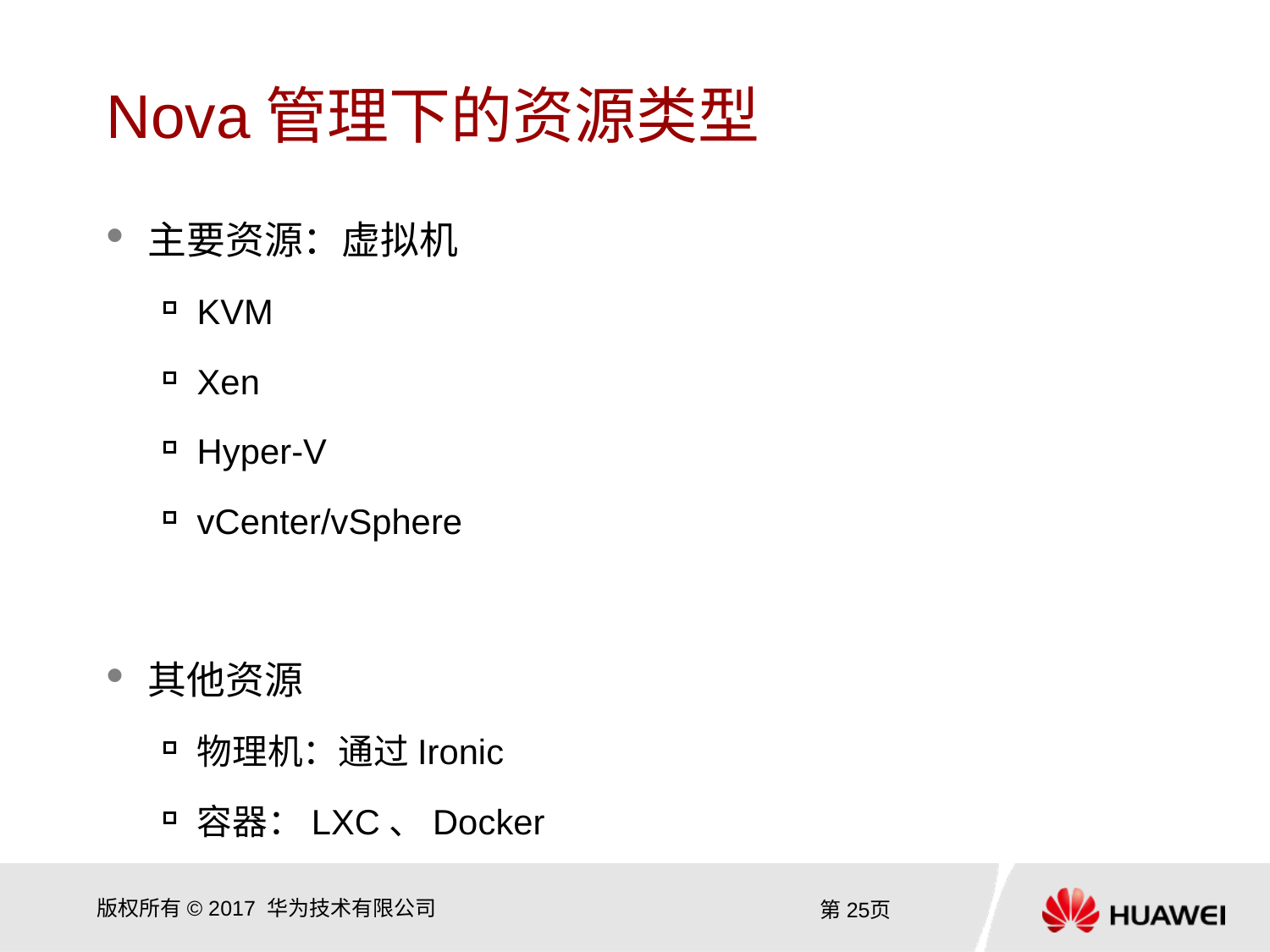

# Nova管理下的资源类型
主要资源：虚拟机
KVM
Xen
Hyper-V
vCenter/vSphere

其他资源
物理机：通过Ironic
容器：LXC、Docker